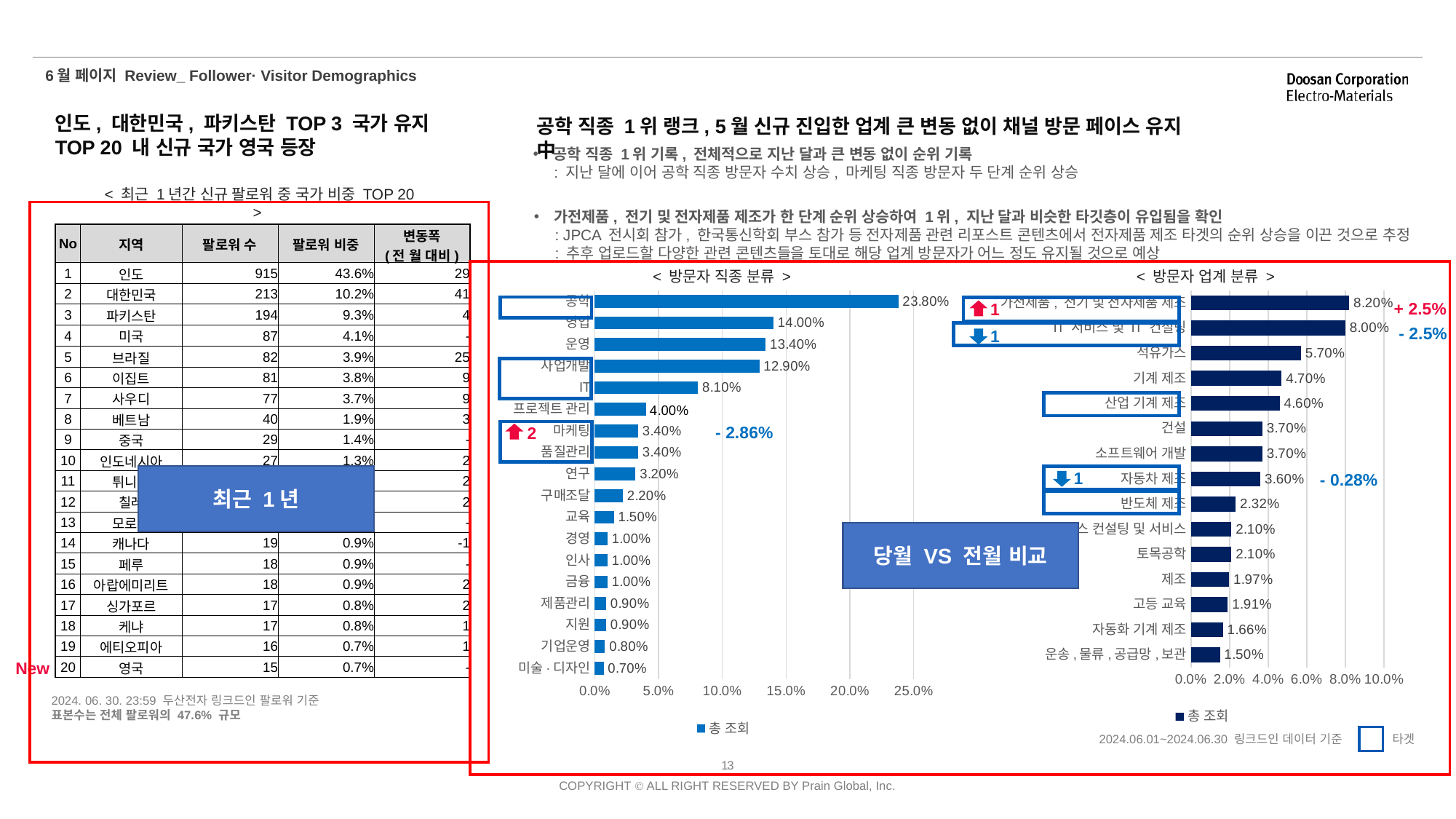

6월 페이지 Review_ Follower· Visitor Demographics
인도, 대한민국, 파키스탄 TOP 3 국가 유지
TOP 20 내 신규 국가 영국 등장
공학 직종 1위 랭크, 5월 신규 진입한 업계 큰 변동 없이 채널 방문 페이스 유지 中
공학 직종 1위 기록, 전체적으로 지난 달과 큰 변동 없이 순위 기록
     : 지난 달에 이어 공학 직종 방문자 수치 상승, 마케팅 직종 방문자 두 단계 순위 상승
 < 최근 1년간 신규 팔로워 중 국가 비중 TOP 20 >

가전제품, 전기 및 전자제품 제조가 한 단계 순위 상승하여 1위, 지난 달과 비슷한 타깃층이 유입됨을 확인
     : JPCA 전시회 참가, 한국통신학회 부스 참가 등 전자제품 관련 리포스트 콘텐츠에서 전자제품 제조 타겟의 순위 상승을 이끈 것으로 추정
     : 추후 업로드할 다양한 관련 콘텐츠들을 토대로 해당 업계 방문자가 어느 정도 유지될 것으로 예상
| No | 지역 | 팔로워 수 | 팔로워 비중 | 변동폭 (전 월 대비) |
| --- | --- | --- | --- | --- |
| 1 | 인도 | 915 | 43.6% | 29 |
| 2 | 대한민국 | 213 | 10.2% | 41 |
| 3 | 파키스탄 | 194 | 9.3% | 4 |
| 4 | 미국 | 87 | 4.1% | - |
| 5 | 브라질 | 82 | 3.9% | 25 |
| 6 | 이집트 | 81 | 3.8% | 9 |
| 7 | 사우디 | 77 | 3.7% | 9 |
| 8 | 베트남 | 40 | 1.9% | 3 |
| 9 | 중국 | 29 | 1.4% | - |
| 10 | 인도네시아 | 27 | 1.3% | 2 |
| 11 | 튀니지 | 21 | 1.0% | 2 |
| 12 | 칠레 | 21 | 1.0% | 2 |
| 13 | 모로코 | 20 | 1.0% | - |
| 14 | 캐나다 | 19 | 0.9% | -1 |
| 15 | 페루 | 18 | 0.9% | - |
| 16 | 아랍에미리트 | 18 | 0.9% | 2 |
| 17 | 싱가포르 | 17 | 0.8% | 2 |
| 18 | 케냐 | 17 | 0.8% | 1 |
| 19 | 에티오피아 | 16 | 0.7% | 1 |
| 20 | 영국 | 15 | 0.7% | - |

 < 방문자 직종 분류 >
 < 방문자 업계 분류 >

### Chart

| Category | 총 조회 |
|---|---|
| 미술·디자인 | 0.007 |
| 기업운영 | 0.008 |
| 지원 | 0.009 |
| 제품관리 | 0.009 |
| 금융 | 0.01 |
| 인사 | 0.01 |
| 경영 | 0.01 |
| 교육 | 0.015 |
| 구매조달 | 0.022 |
| 연구 | 0.032 |
| 품질관리 | 0.034 |
| 마케팅 | 0.034 |
| 프로젝트 관리 | 0.04 |
| IT | 0.081 |
| 사업개발 | 0.129 |
| 운영 | 0.134 |
| 영업 | 0.14 |
| 공학 | 0.238 |

### Chart

| Category | 총 조회 |
|---|---|
| 운송,물류,공급망,보관 | 0.0150470219435737 |
| 자동화 기계 제조 | 0.0166144200626959 |
| 고등 교육 | 0.0191222570532915 |
| 제조 | 0.0197492163009404 |
| 토목공학 | 0.021 |
| 비즈니스 컨설팅 및 서비스 | 0.021 |
| 반도체 제조 | 0.0231974921630094 |
| 자동차 제조 | 0.036 |
| 소프트웨어 개발 | 0.037 |
| 건설 | 0.037 |
| 산업 기계 제조 | 0.046 |
| 기계 제조 | 0.047 |
| 석유가스 | 0.057 |
| IT 서비스 및 IT 컨설팅 | 0.08 |
| 가전제품, 전기 및 전자제품 제조 | 0.082 |

+ 2.5%
1

- 2.5%
1

- 2.86%
2

최근 1년

1

- 0.28%

당월 VS 전월 비교
New
2024. 06. 30. 23:59 두산전자 링크드인 팔로워 기준
표본수는 전체 팔로워의 47.6% 규모
2024.06.01~2024.06.30 링크드인 데이터 기준
타겟